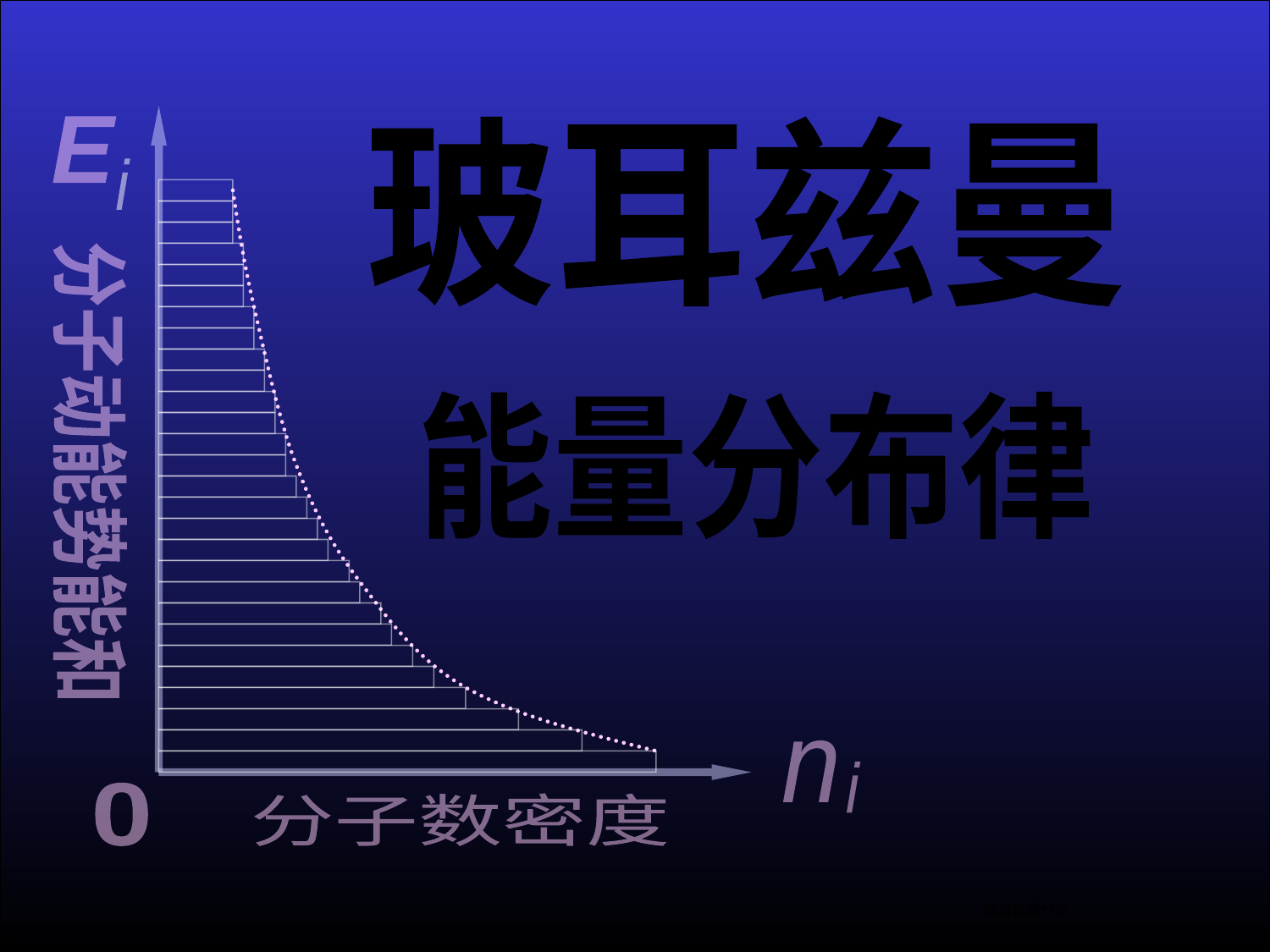

玻耳兹曼分布

E
i

分子动能势能和

n

i

0
分子数密度
玻耳兹曼
能量分布律
玻耳兹曼分布